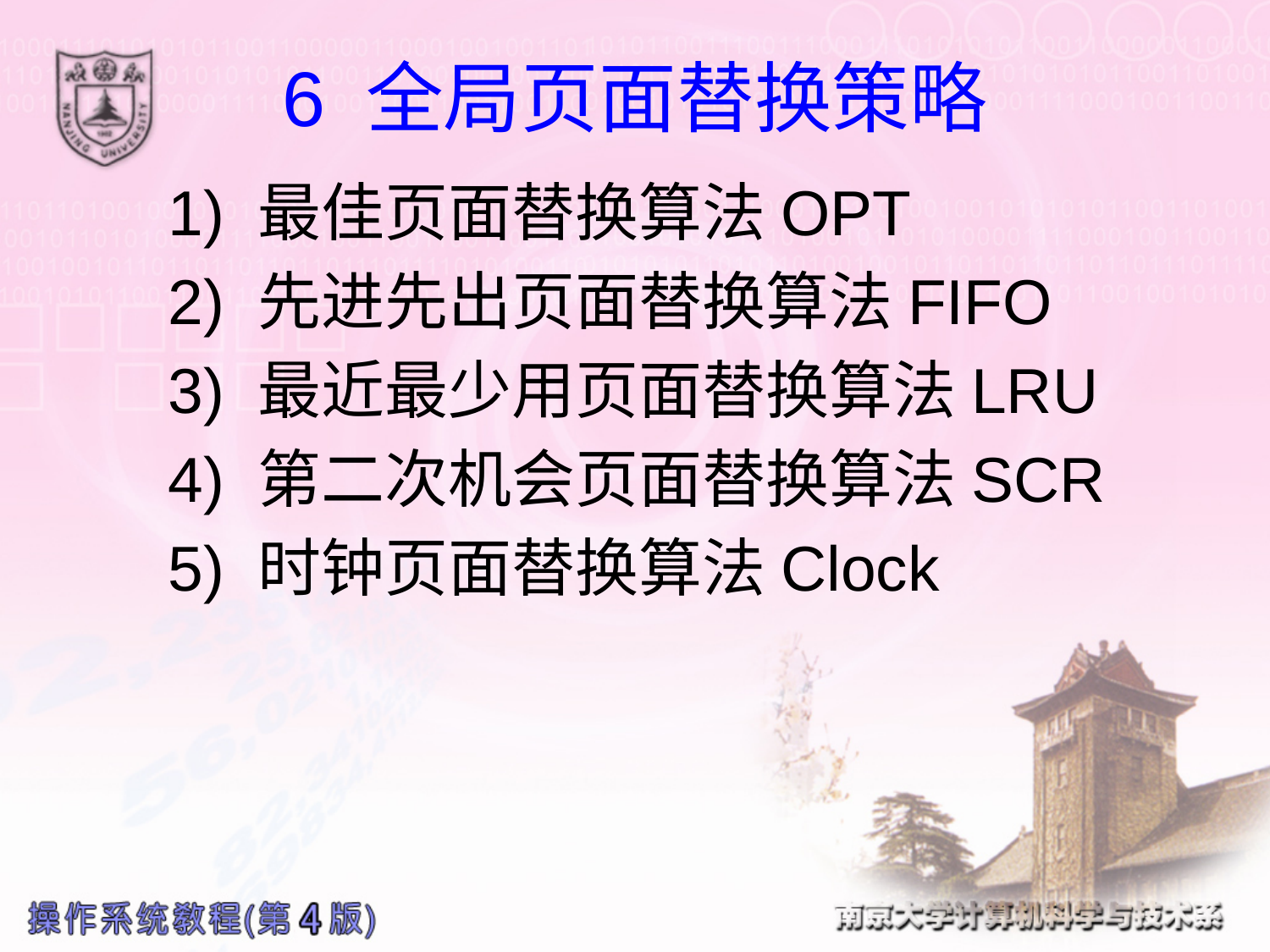

# 6 全局页面替换策略
1) 最佳页面替换算法OPT
2) 先进先出页面替换算法FIFO
3) 最近最少用页面替换算法LRU
4) 第二次机会页面替换算法SCR
5) 时钟页面替换算法Clock